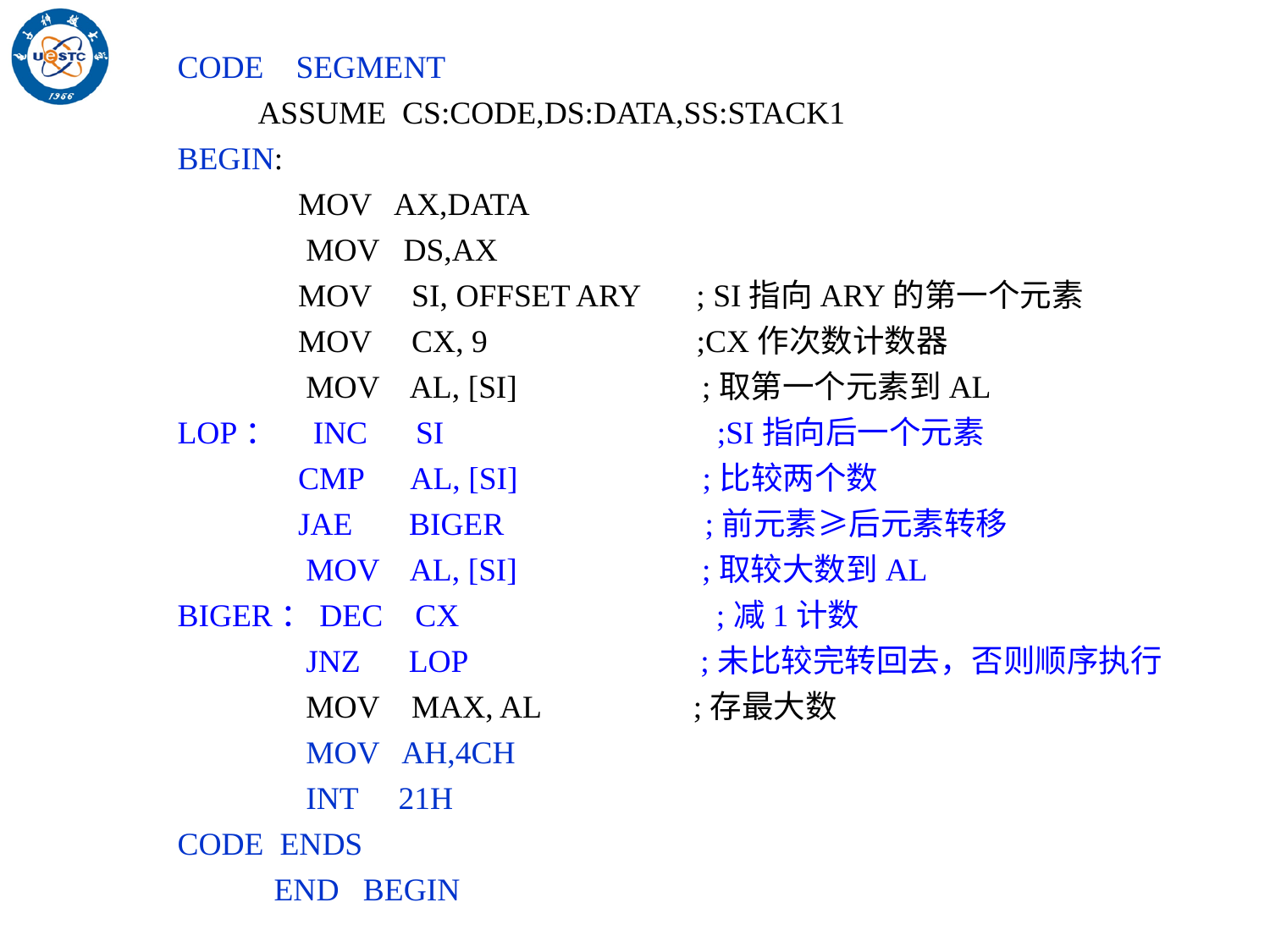

CODE    SEGMENT
          ASSUME  CS:CODE,DS:DATA,SS:STACK1
BEGIN:
               MOV   AX,DATA
                MOV   DS,AX
               MOV     SI, OFFSET ARY       ; SI指向ARY的第一个元素
               MOV     CX, 9                          ;CX作次数计数器
                MOV    AL, [SI]                       ;取第一个元素到AL
LOP：    INC      SI                                  ;SI指向后一个元素
               CMP      AL, [SI]                       ;比较两个数
               JAE       BIGER                         ;前元素≥后元素转移
                MOV    AL, [SI]                       ;取较大数到AL
BIGER：DEC    CX                                ;减1计数
                JNZ      LOP                             ;未比较完转回去，否则顺序执行
                MOV    MAX, AL                   ;存最大数
                MOV   AH,4CH
                INT     21H
CODE  ENDS
            END   BEGIN